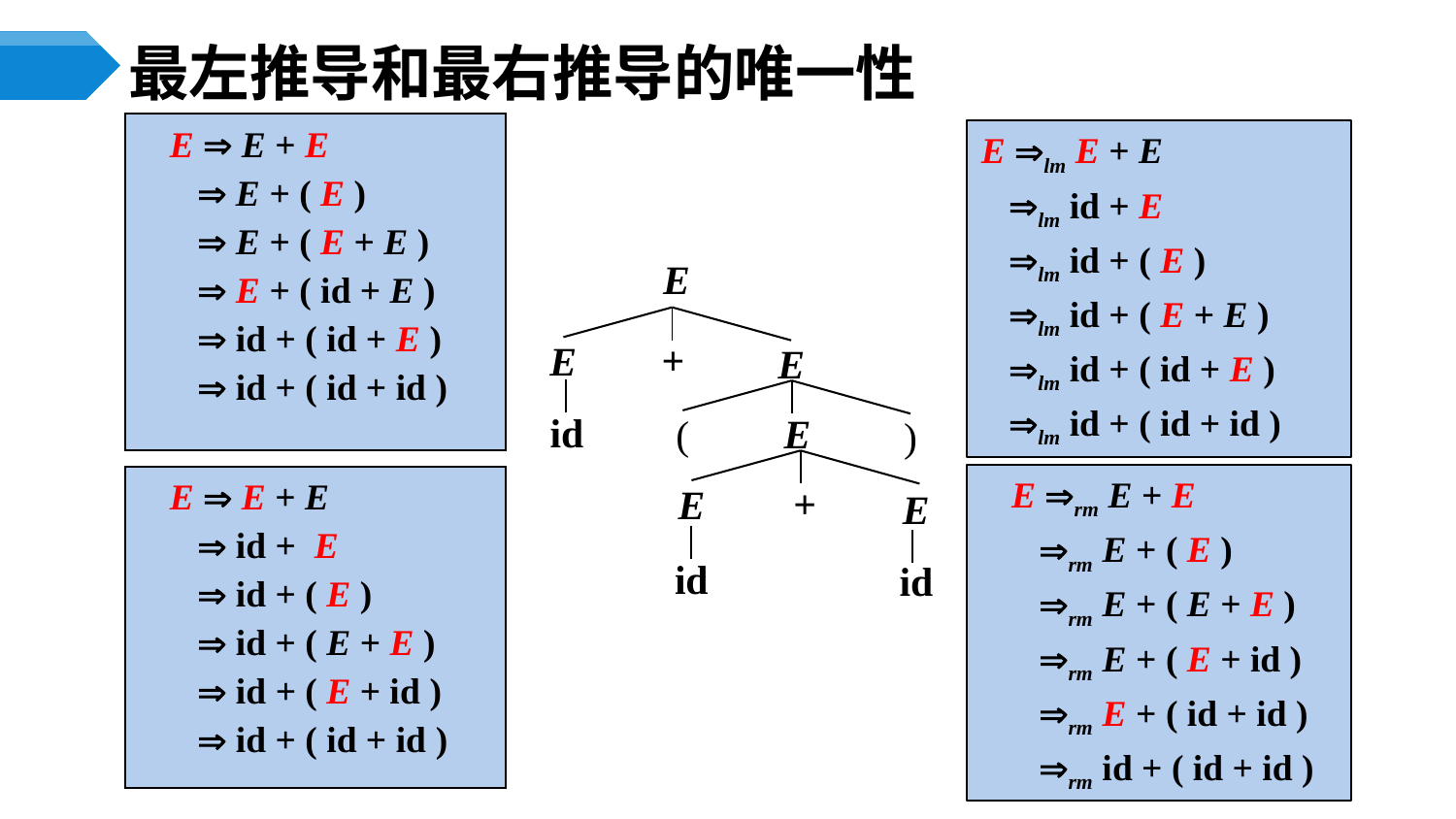

# 最左推导和最右推导的唯一性
E ⇒ E + E
   ⇒ E + ( E )
   ⇒ E + ( E + E )
   ⇒ E + ( id + E )
   ⇒ id + ( id + E )
   ⇒ id + ( id + id )
E ⇒lm E + E
   ⇒lm id + E
   ⇒lm id + ( E )
   ⇒lm id + ( E + E )
   ⇒lm id + ( id + E )
   ⇒lm id + ( id + id )
E
+
E
E
id
E
(
)
+
E
E
id
id
E ⇒rm E + E
   ⇒rm E + ( E )
   ⇒rm E + ( E + E )
   ⇒rm E + ( E + id )
   ⇒rm E + ( id + id )
   ⇒rm id + ( id + id )
E ⇒ E + E
   ⇒ id +  E
   ⇒ id + ( E )
   ⇒ id + ( E + E )
   ⇒ id + ( E + id )
   ⇒ id + ( id + id )